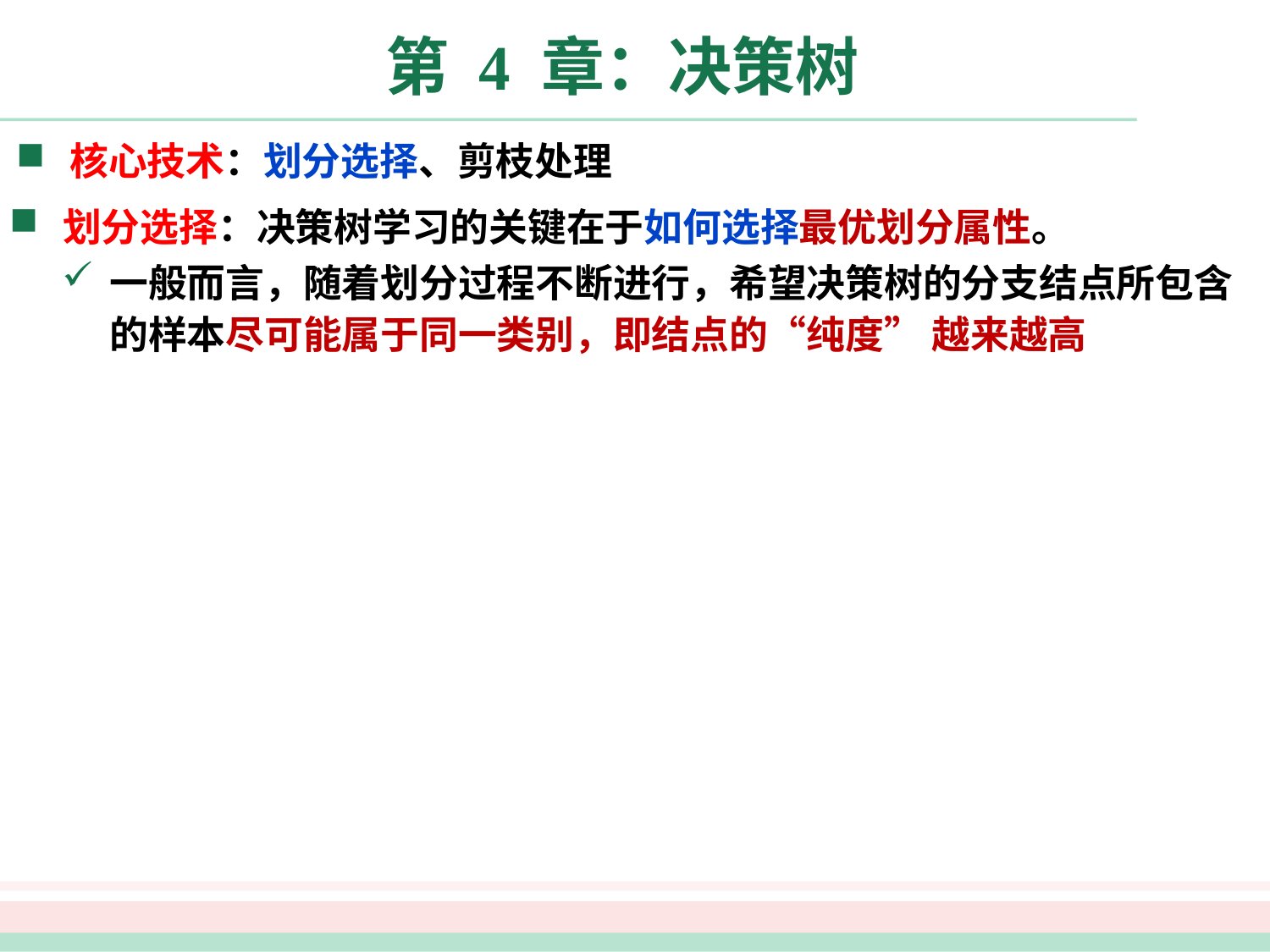

# 第 4 章：决策树
核心技术：划分选择、剪枝处理
划分选择：决策树学习的关键在于如何选择最优划分属性。
一般而言，随着划分过程不断进行，希望决策树的分支结点所包含的样本尽可能属于同一类别，即结点的“纯度” 越来越高